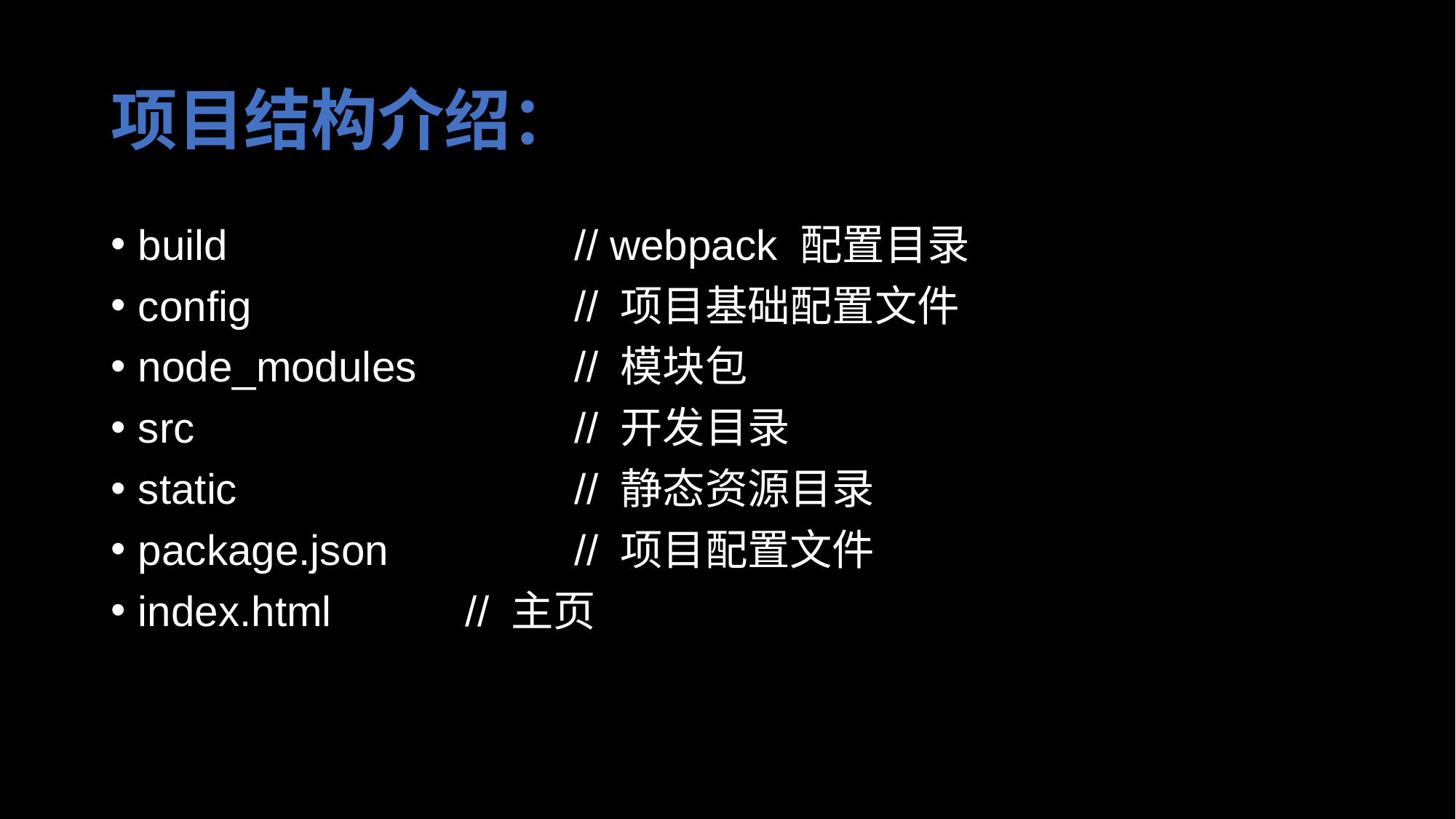

# 项目结构介绍：
build  			// webpack 配置目录
config  			// 项目基础配置文件
node_modules 	 	// 模块包
src 	 			// 开发目录
static 	 		// 静态资源目录
package.json 		// 项目配置文件
index.html 		// 主页